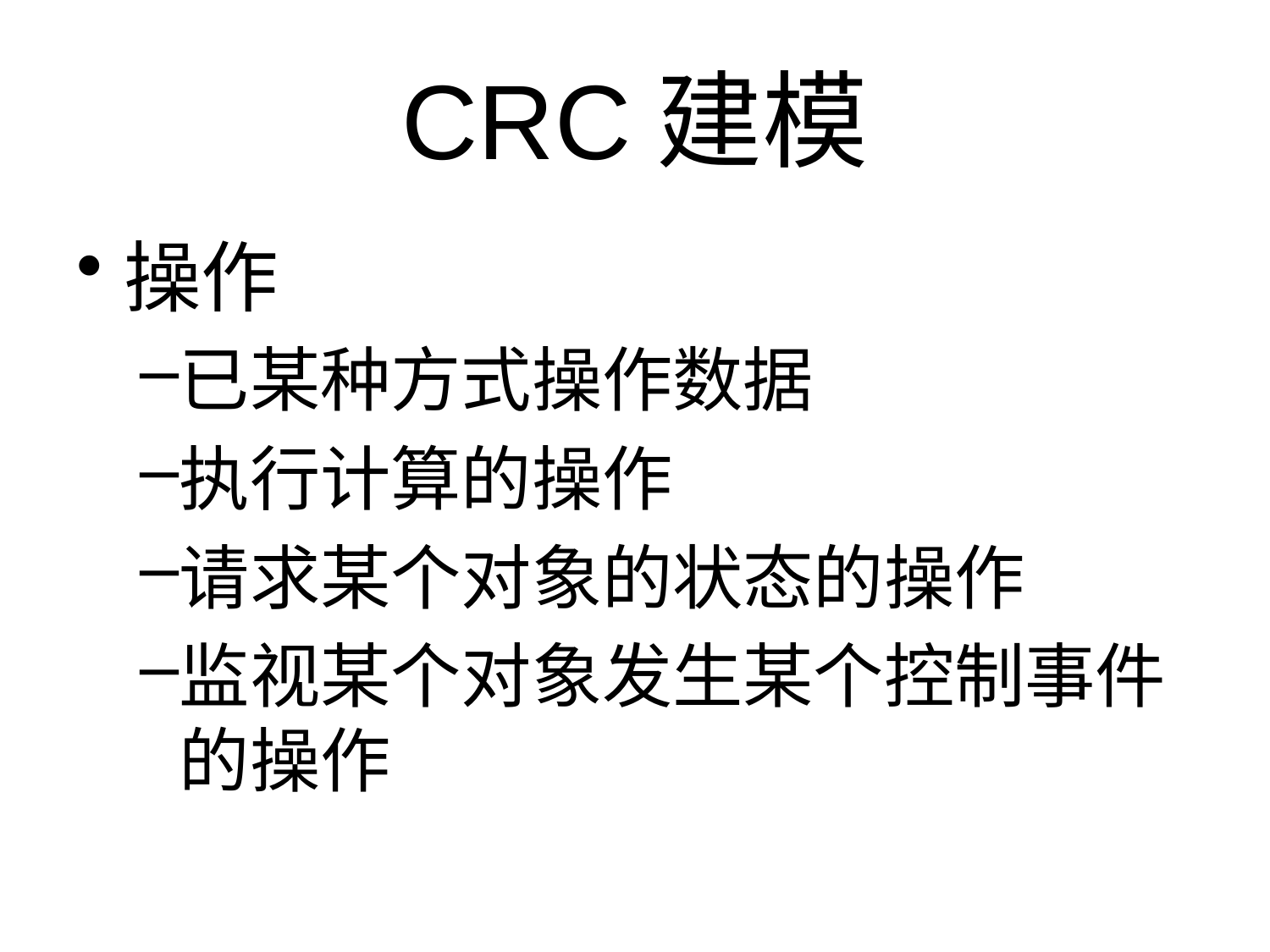

# CRC建模
操作
已某种方式操作数据
执行计算的操作
请求某个对象的状态的操作
监视某个对象发生某个控制事件的操作